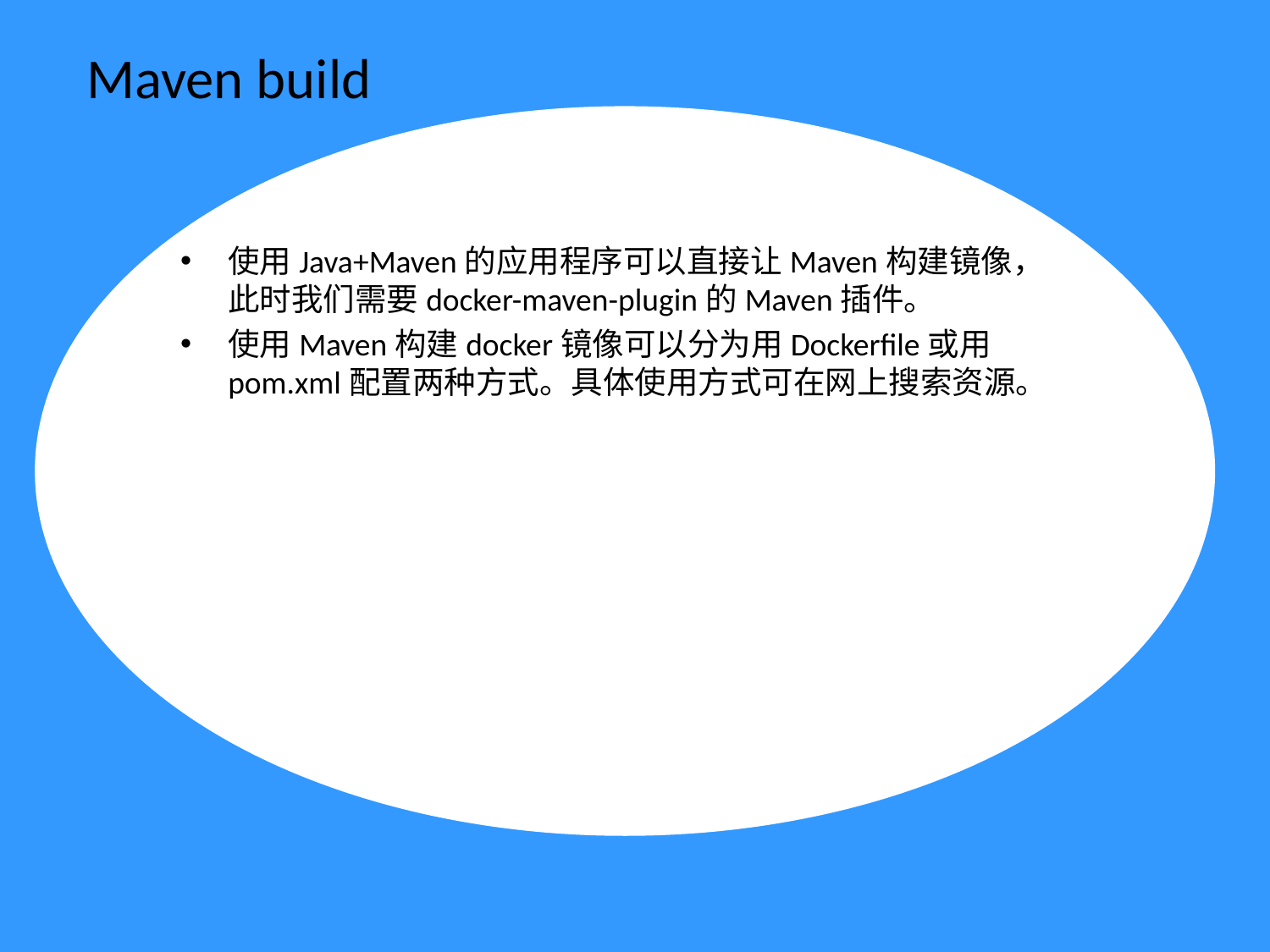

# Maven build
使用Java+Maven的应用程序可以直接让Maven构建镜像，此时我们需要docker-maven-plugin的Maven插件。
使用Maven构建docker镜像可以分为用Dockerfile或用pom.xml配置两种方式。具体使用方式可在网上搜索资源。